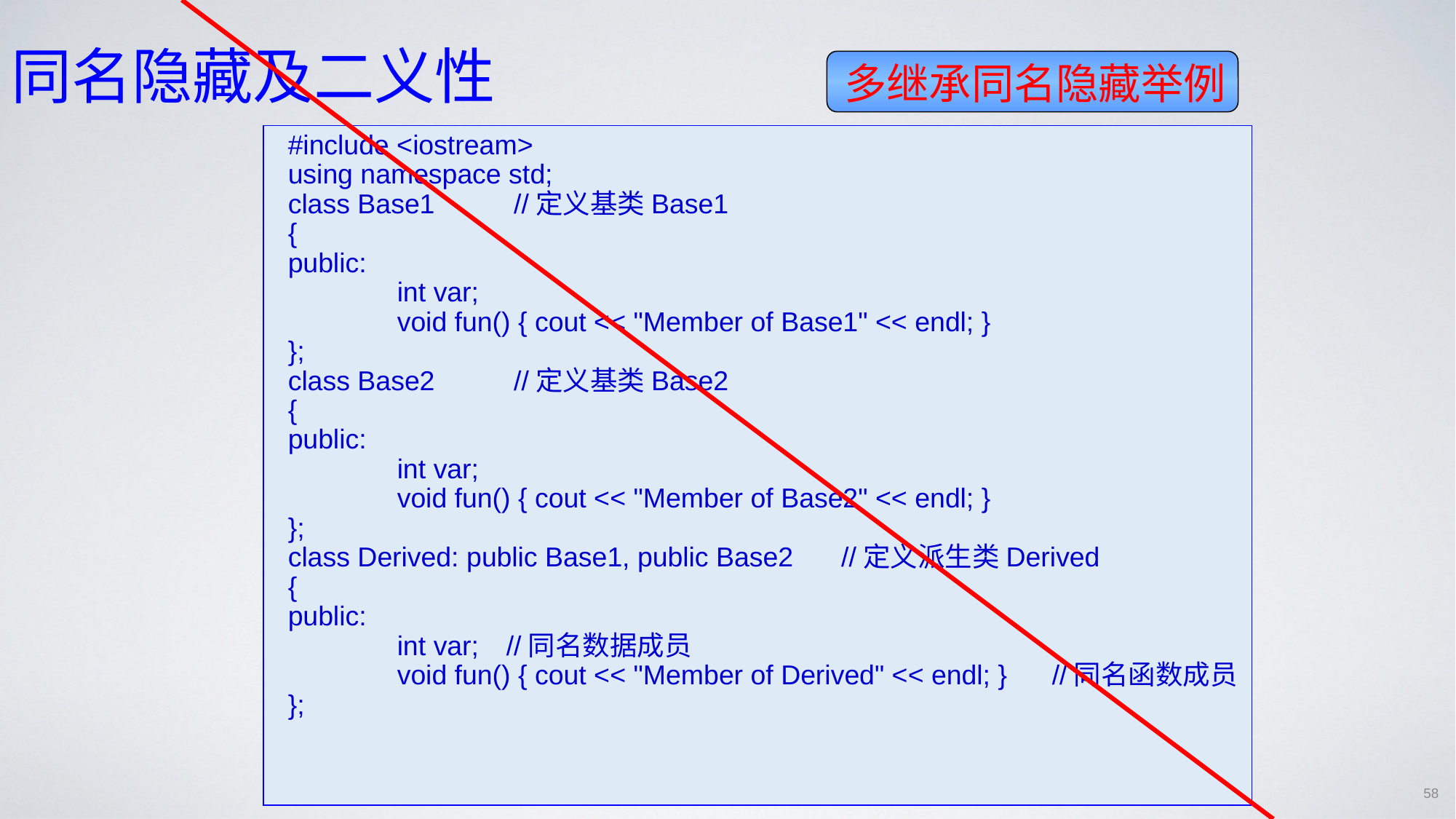

# 同名隐藏及二义性

多继承同名隐藏举例
#include <iostream>
using namespace std;
class Base1 	 //定义基类Base1
{
public:
	int var;
	void fun() { cout << "Member of Base1" << endl; }
};
class Base2 	 //定义基类Base2
{
public:
	int var;
	void fun() { cout << "Member of Base2" << endl; }
};
class Derived: public Base1, public Base2 	 //定义派生类Derived
{
public:
	int var;	//同名数据成员
	void fun() { cout << "Member of Derived" << endl; }	//同名函数成员
};

58